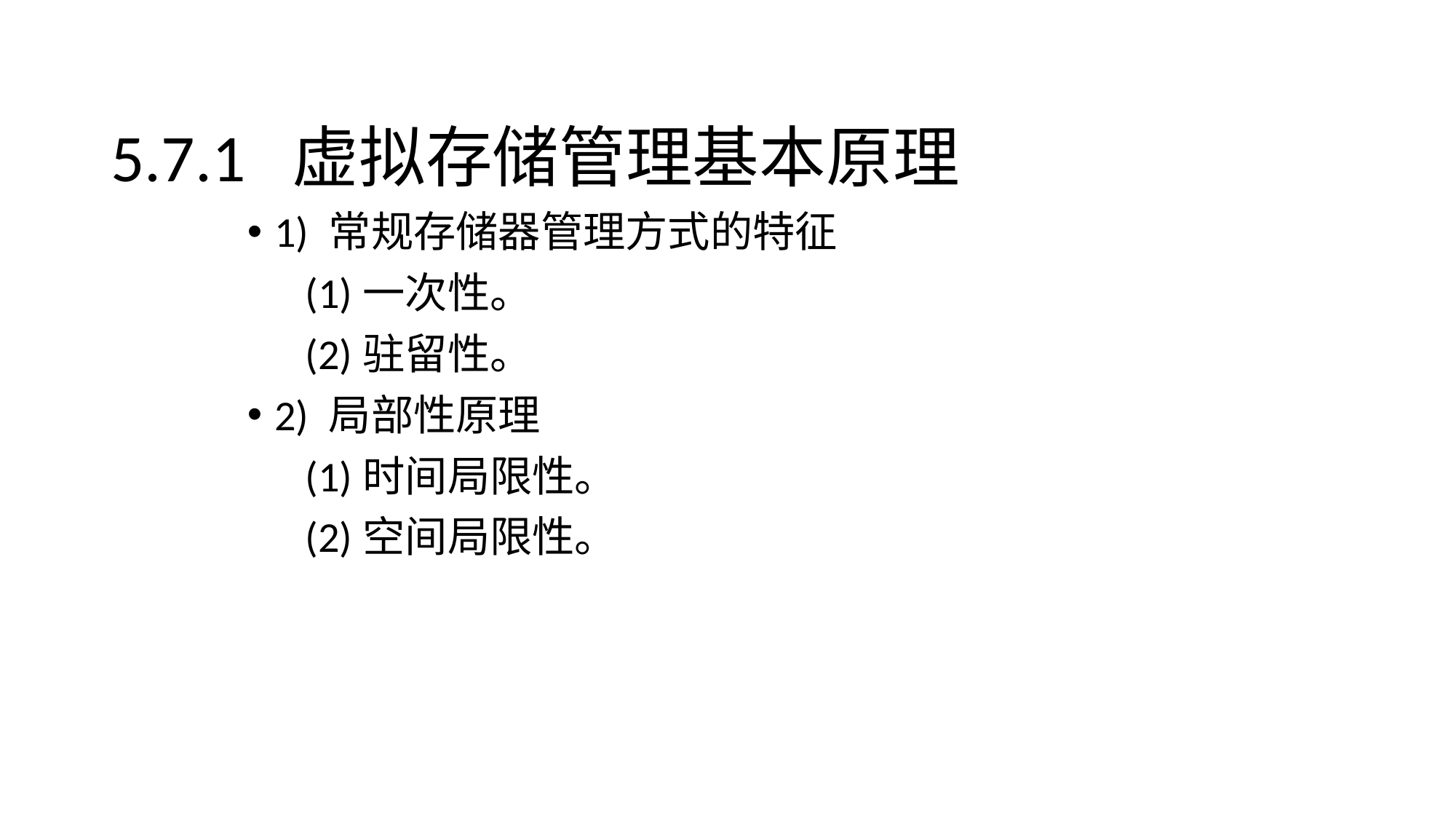

5.7.1  虚拟存储管理基本原理
1) 常规存储器管理方式的特征
      (1)一次性。
      (2)驻留性。
2) 局部性原理
      (1)时间局限性。
      (2)空间局限性。

1